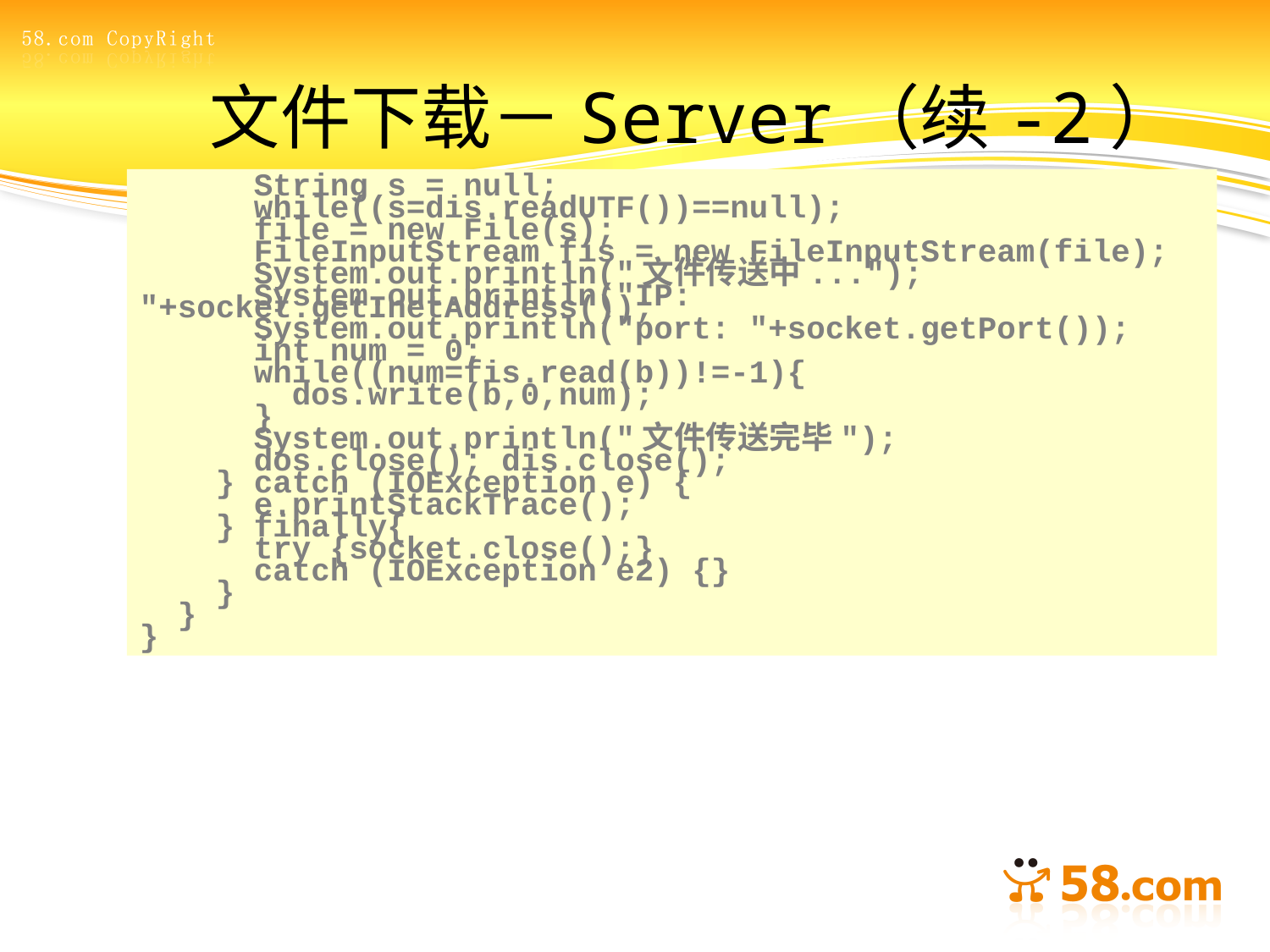

# 文件下载－Server（续-2）
      String s = null;
      while((s=dis.readUTF())==null);
      file = new File(s);
      FileInputStream fis = new FileInputStream(file);
      System.out.println("文件传送中...");
      System.out.println("IP: "+socket.getInetAddress());
      System.out.println("port: "+socket.getPort());
      int num = 0;
      while((num=fis.read(b))!=-1){
        dos.write(b,0,num);
      }
      System.out.println("文件传送完毕");
      dos.close(); dis.close();
    } catch (IOException e) {
      e.printStackTrace();
    } finally{
      try {socket.close();}
      catch (IOException e2) {}
    }
  }
}